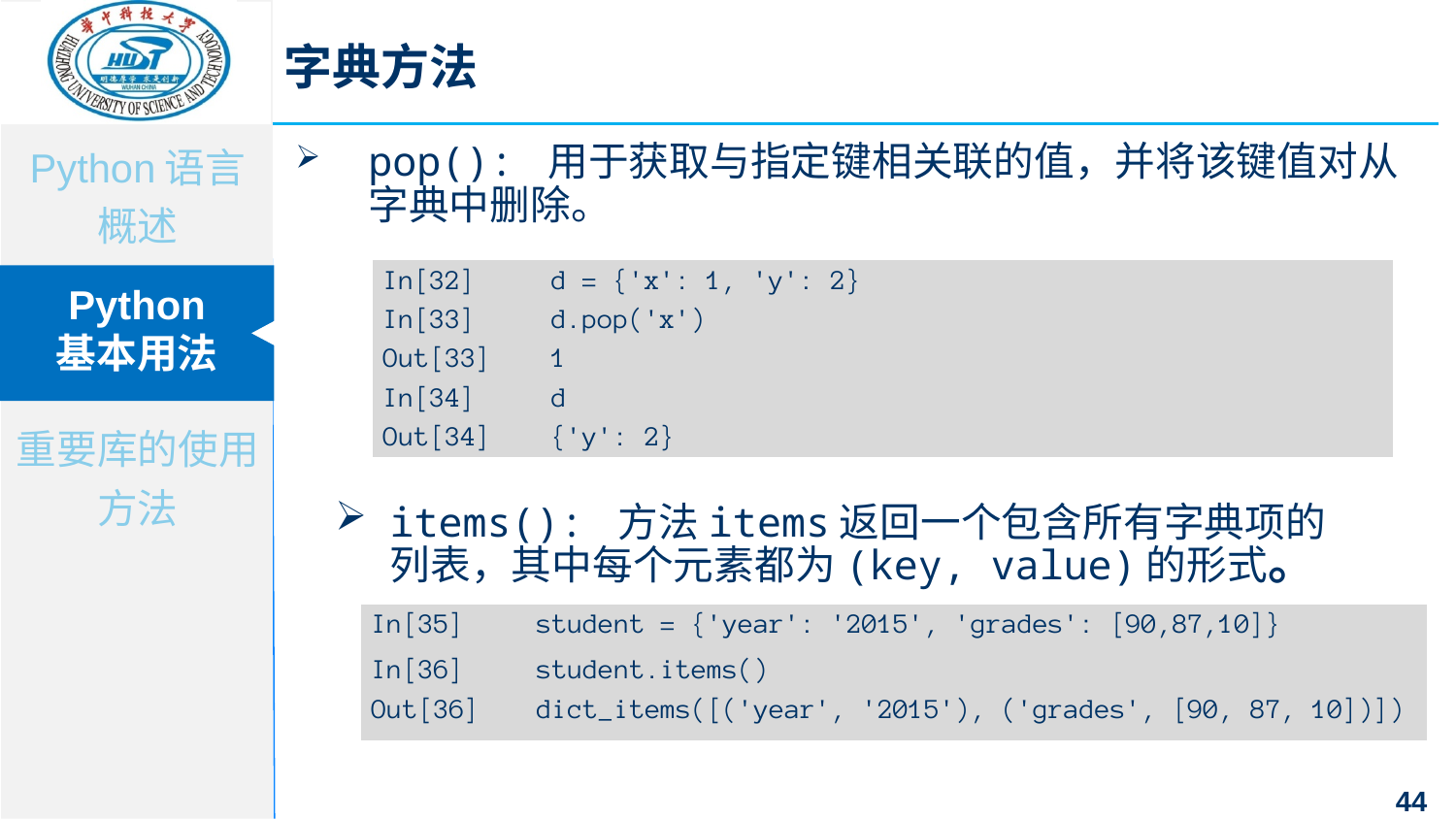

字典方法
pop(): 用于获取与指定键相关联的值，并将该键值对从字典中删除。
| In[32] | d = {'x': 1, 'y': 2} |
| --- | --- |
| In[33] | d.pop('x') |
| Out[33] | 1 |
| In[34] | d |
| Out[34] | {'y': 2} |
items(): 方法items返回一个包含所有字典项的列表，其中每个元素都为(key, value)的形式。
| In[35] | student = {'year': '2015', 'grades': [90,87,10]} |
| --- | --- |
| In[36] | student.items() |
| Out[36] | dict\_items([('year', '2015'), ('grades', [90, 87, 10])]) |